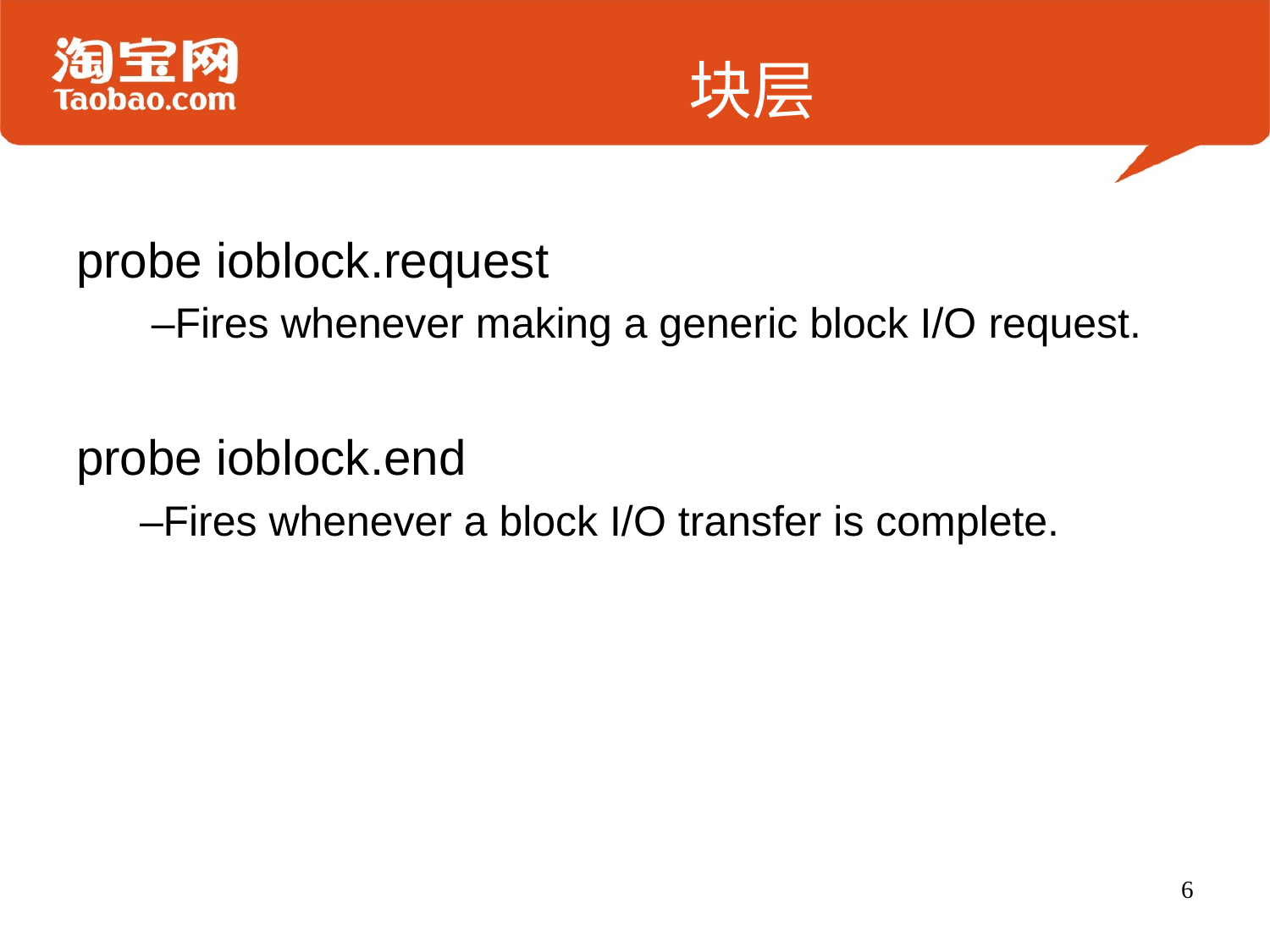

# 块层
probe ioblock.request
 –Fires whenever making a generic block I/O request.

probe ioblock.end
–Fires whenever a block I/O transfer is complete.
6